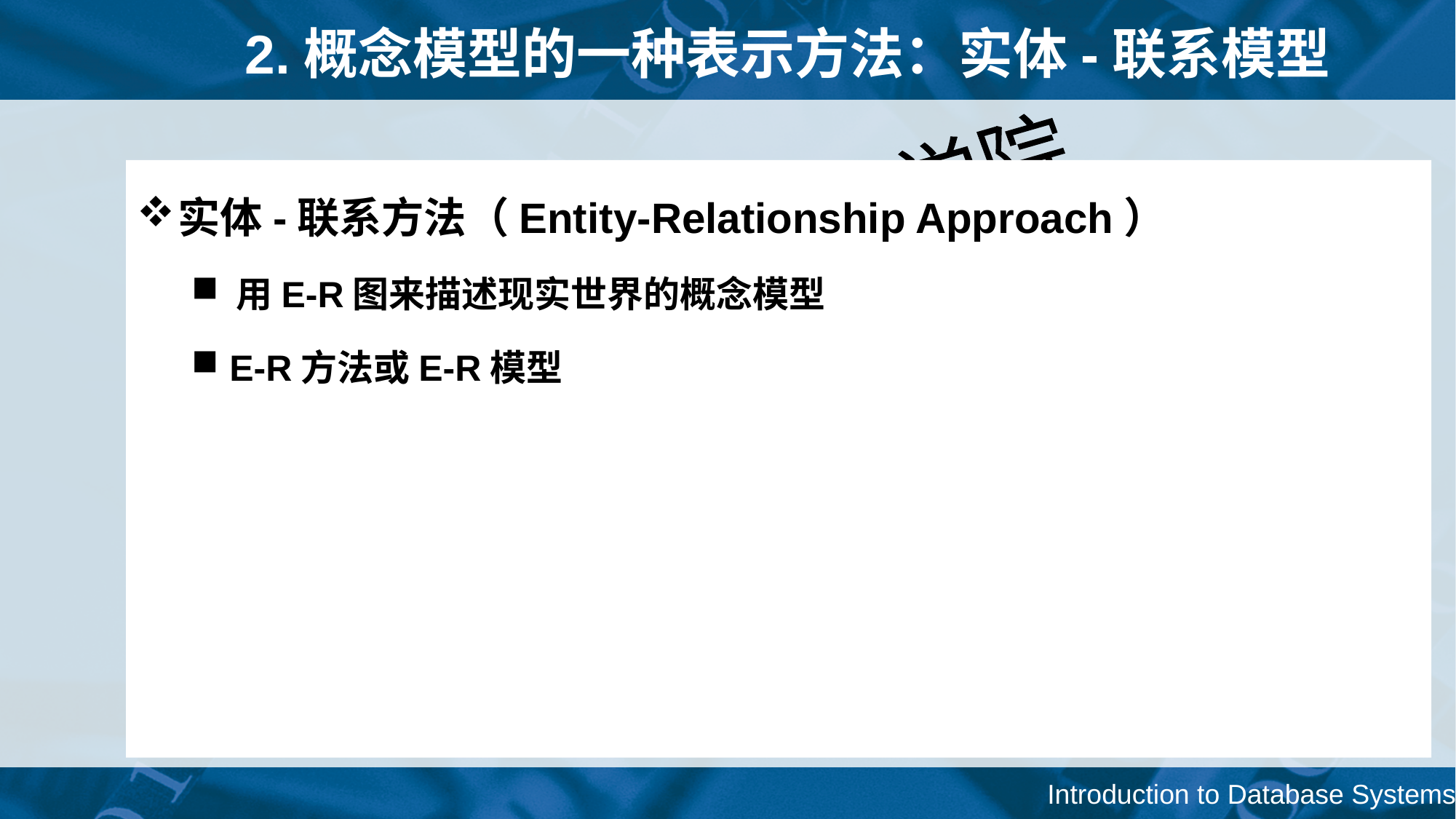

# 2.概念模型的一种表示方法：实体-联系模型
实体-联系方法（Entity-Relationship Approach）
 用E-R图来描述现实世界的概念模型
 E-R方法或E-R模型